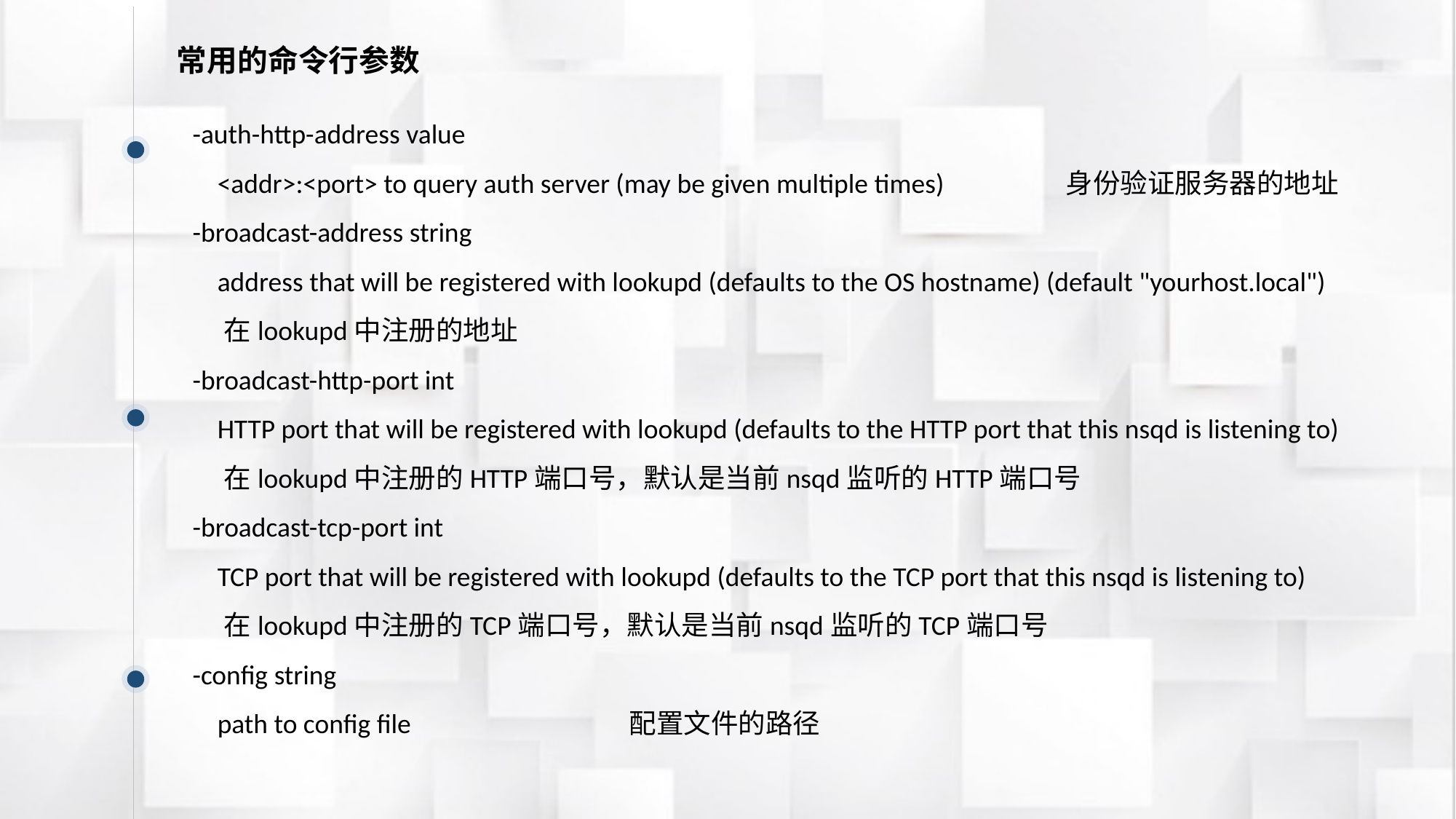

常用的命令行参数
-auth-http-address value
    <addr>:<port> to query auth server (may be given multiple times)		身份验证服务器的地址
-broadcast-address string
    address that will be registered with lookupd (defaults to the OS hostname) (default "yourhost.local")
    在lookupd中注册的地址
-broadcast-http-port int
    HTTP port that will be registered with lookupd (defaults to the HTTP port that this nsqd is listening to)
    在lookupd中注册的HTTP端口号，默认是当前nsqd监听的HTTP端口号
-broadcast-tcp-port int
    TCP port that will be registered with lookupd (defaults to the TCP port that this nsqd is listening to)
    在lookupd中注册的TCP端口号，默认是当前nsqd监听的TCP端口号
-config string
    path to config file		配置文件的路径